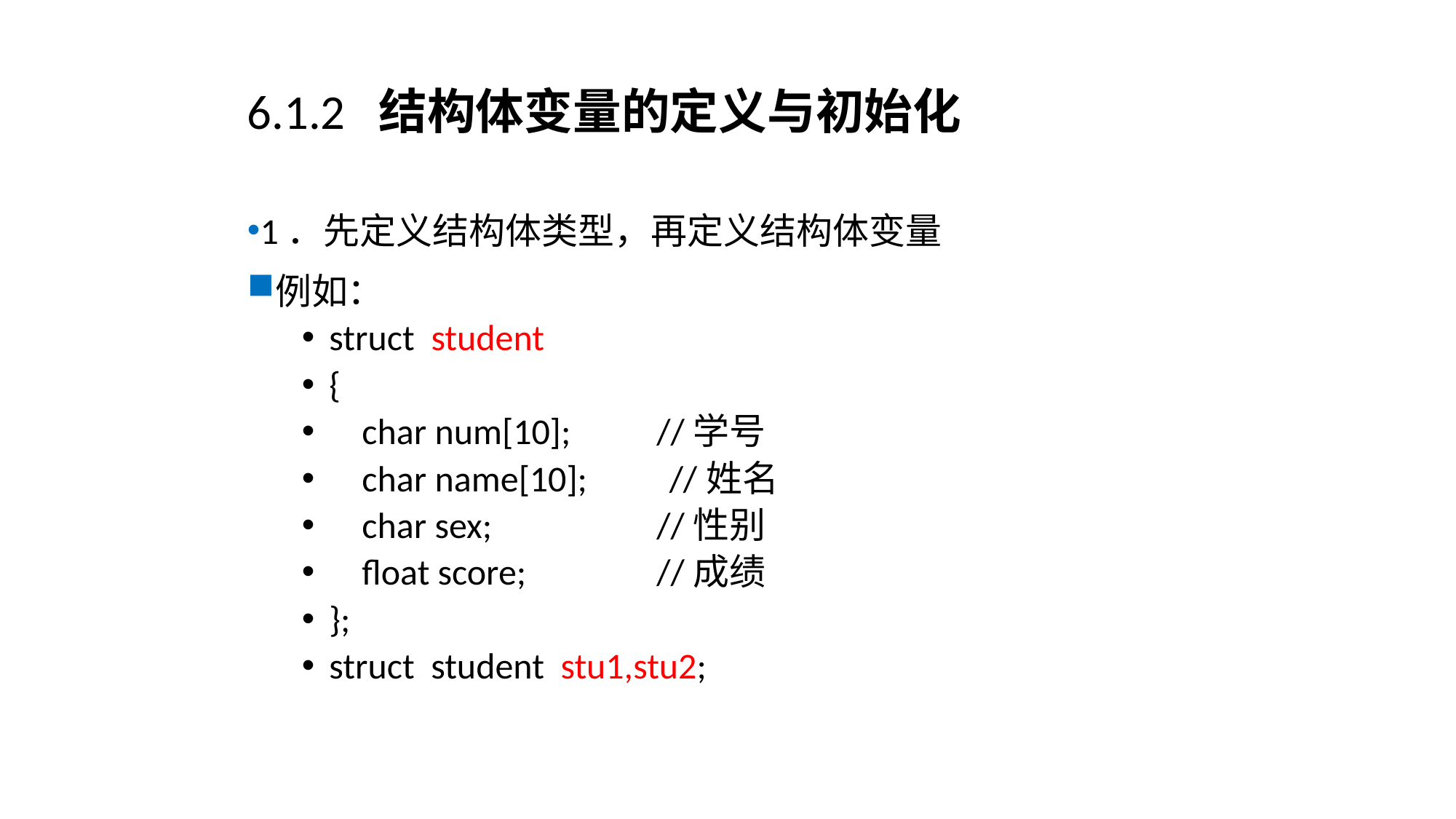

# 6.1.2  结构体变量的定义与初始化
1．先定义结构体类型，再定义结构体变量
例如：
struct  student
{
    char num[10];     	//学号
    char name[10];          //姓名
    char sex;          	//性别
    float score;       	//成绩
};
struct  student  stu1,stu2;